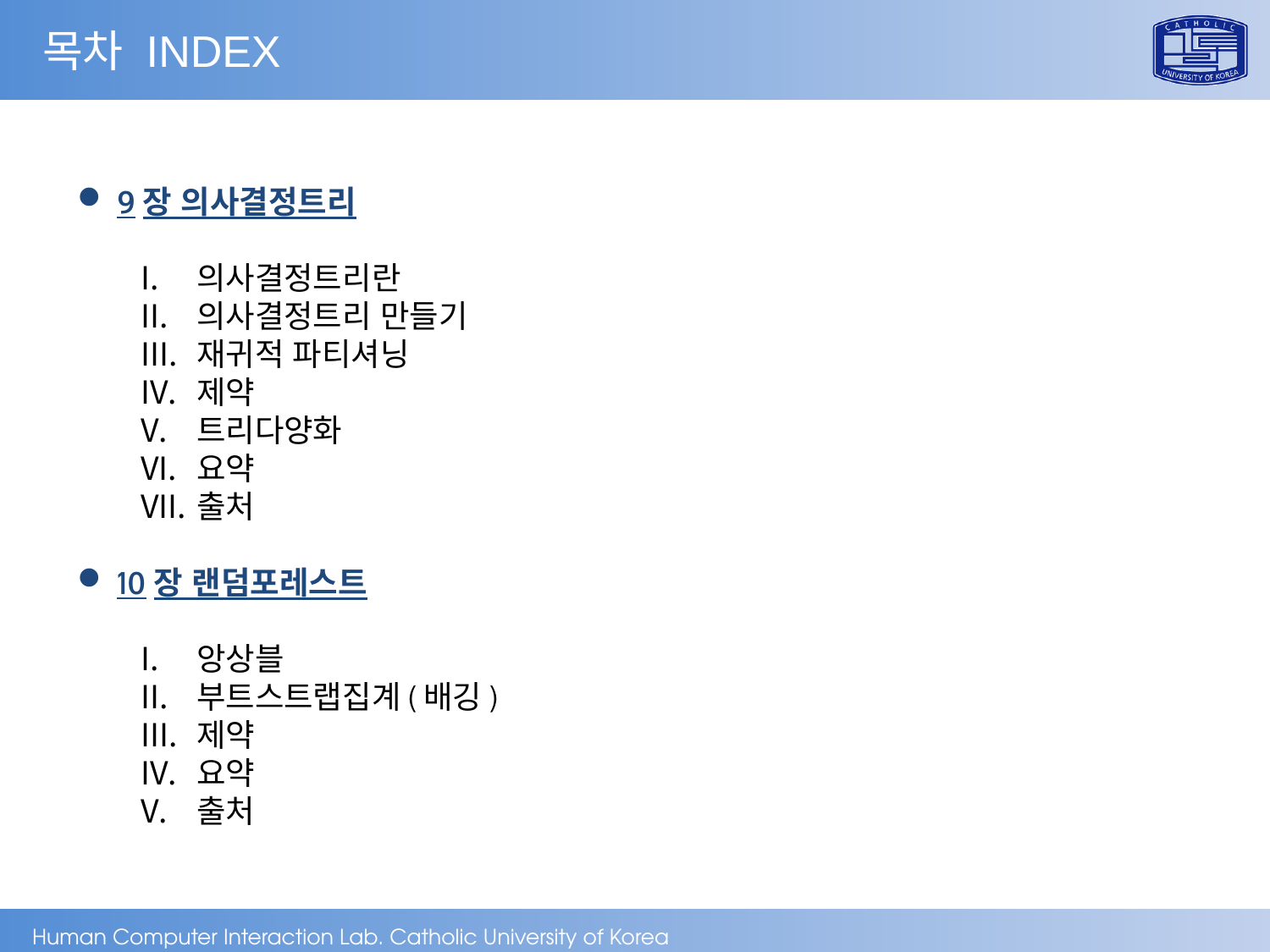

목차 INDEX
9장 의사결정트리

의사결정트리란
의사결정트리 만들기
재귀적 파티셔닝
제약
트리다양화
요약
출처

10장 랜덤포레스트

앙상블
부트스트랩집계(배깅)
제약
요약
출처